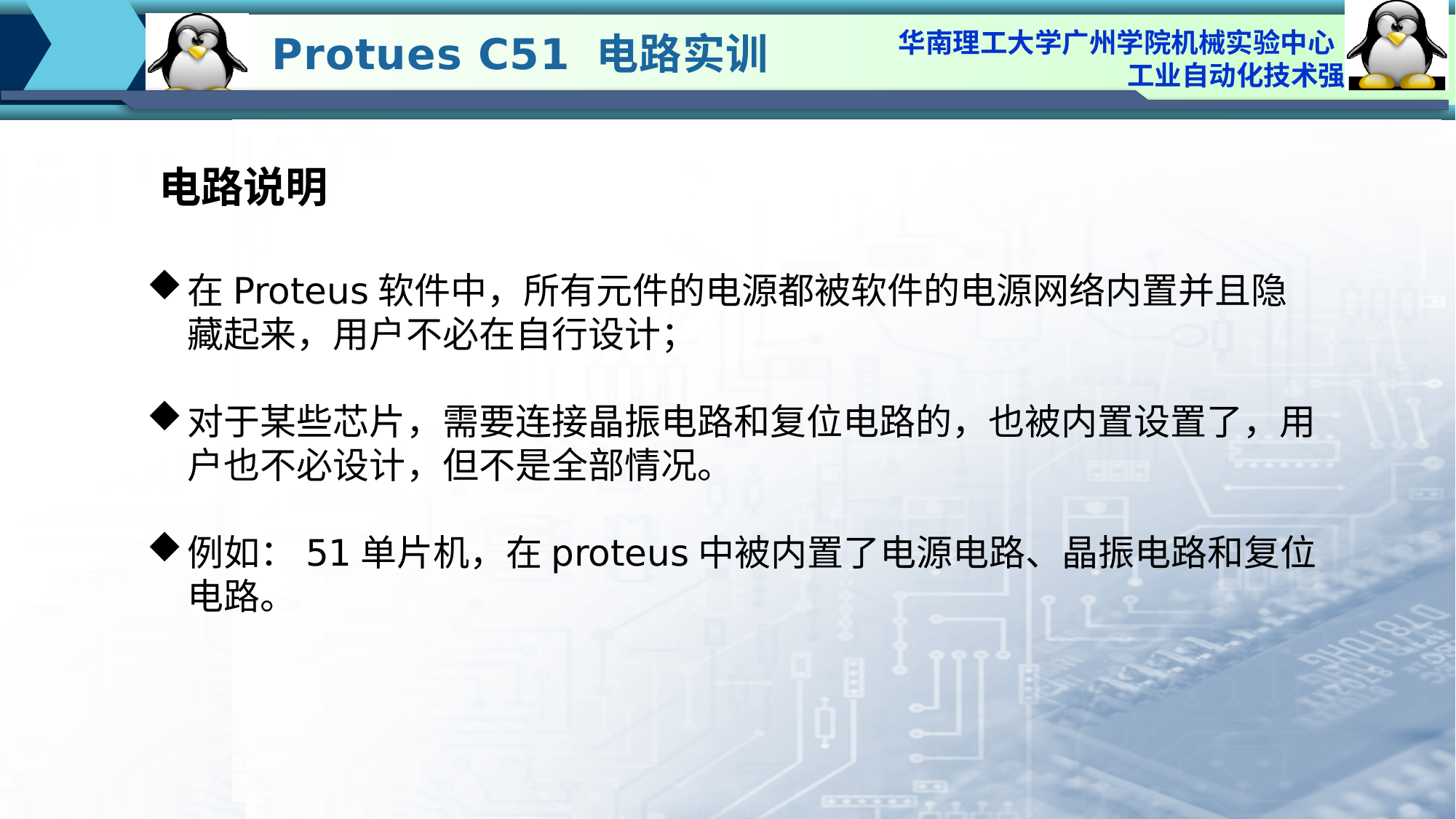

Protues C51 电路实训
电路说明
在Proteus软件中，所有元件的电源都被软件的电源网络内置并且隐藏起来，用户不必在自行设计；

对于某些芯片，需要连接晶振电路和复位电路的，也被内置设置了，用户也不必设计，但不是全部情况。

例如：51单片机，在proteus中被内置了电源电路、晶振电路和复位电路。